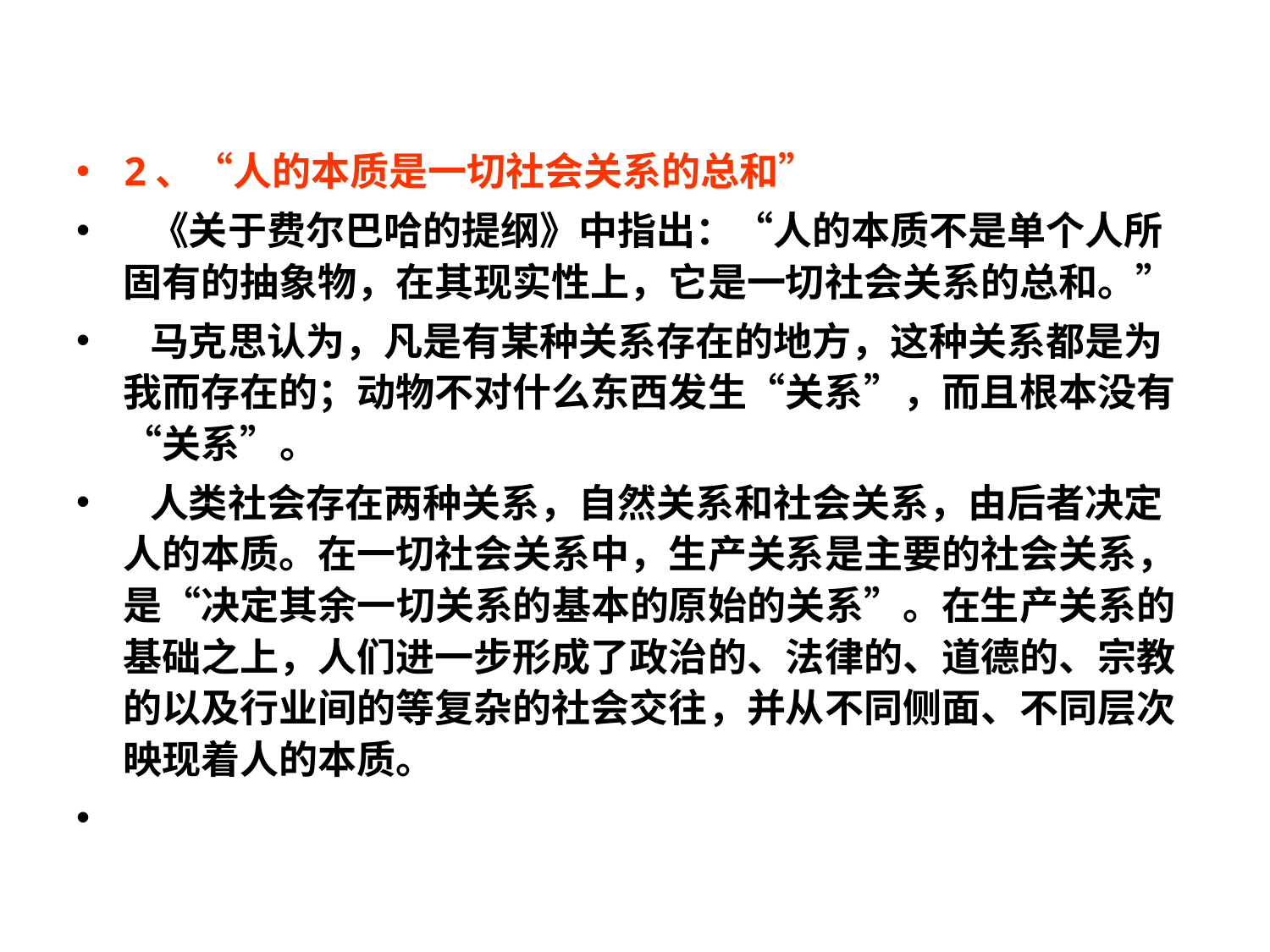

#
2、“人的本质是一切社会关系的总和”
  《关于费尔巴哈的提纲》中指出：“人的本质不是单个人所固有的抽象物，在其现实性上，它是一切社会关系的总和。”
  马克思认为，凡是有某种关系存在的地方，这种关系都是为我而存在的；动物不对什么东西发生“关系”，而且根本没有“关系”。
  人类社会存在两种关系，自然关系和社会关系，由后者决定人的本质。在一切社会关系中，生产关系是主要的社会关系，是“决定其余一切关系的基本的原始的关系”。在生产关系的基础之上，人们进一步形成了政治的、法律的、道德的、宗教的以及行业间的等复杂的社会交往，并从不同侧面、不同层次映现着人的本质。